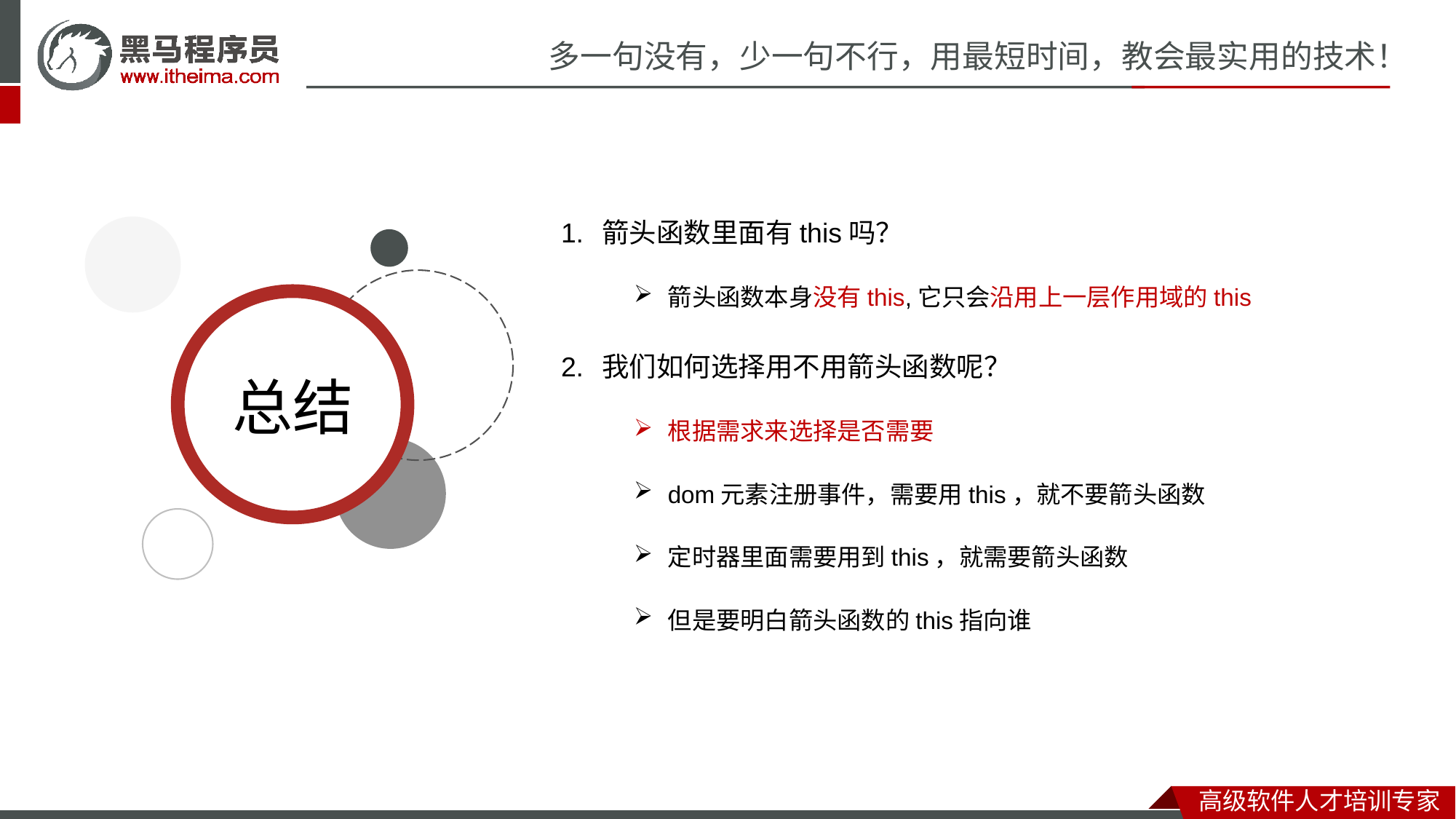

箭头函数里面有this吗？
箭头函数本身没有this,它只会沿用上一层作用域的this
我们如何选择用不用箭头函数呢？
根据需求来选择是否需要
dom元素注册事件，需要用this，就不要箭头函数
定时器里面需要用到this，就需要箭头函数
但是要明白箭头函数的this指向谁